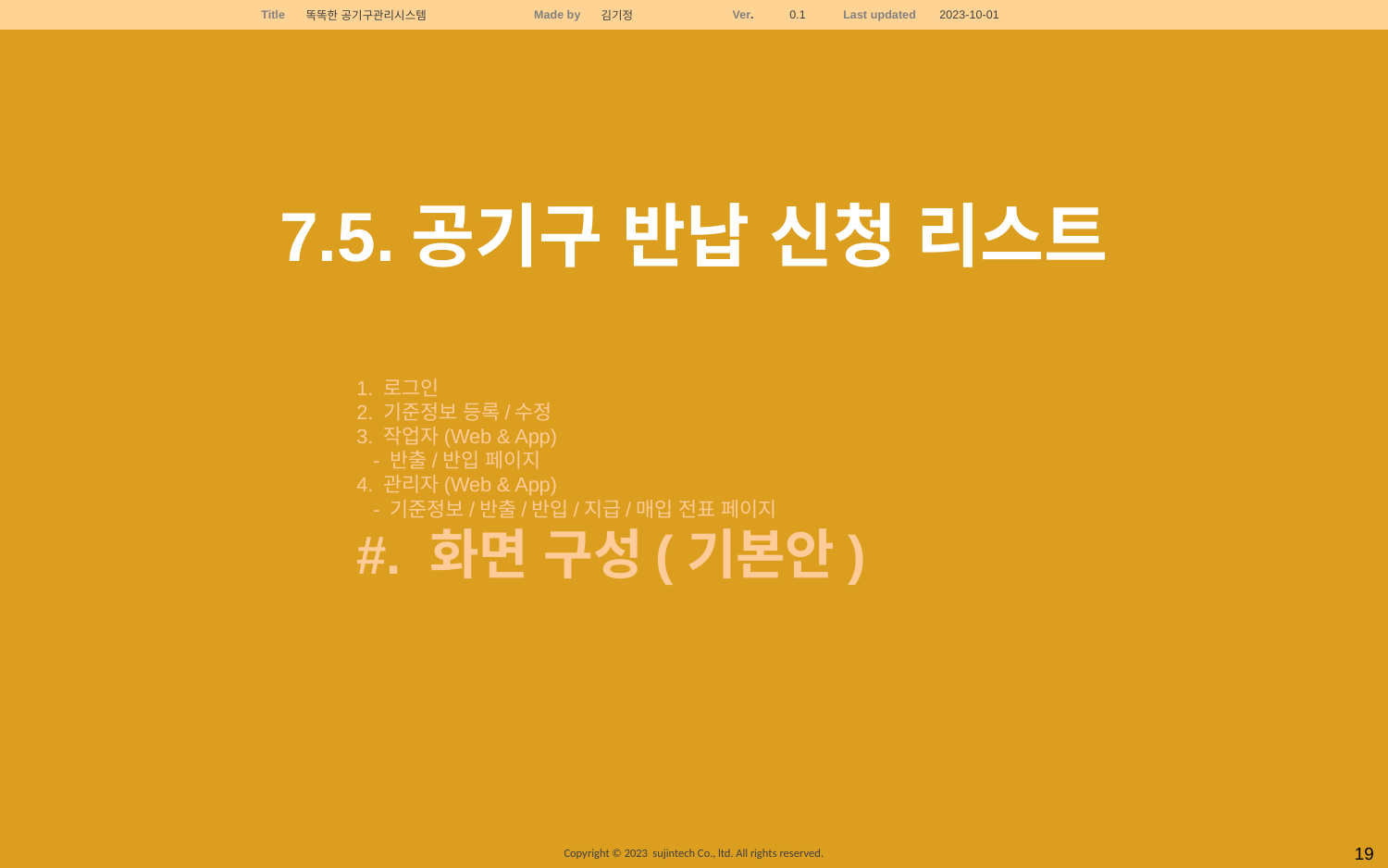

7.5.공기구 반납 신청 리스트
로그인
기준정보 등록/수정
작업자(Web & App)
   - 반출/반입 페이지
4. 관리자(Web & App)
   - 기준정보/반출/반입/지급/매입 전표 페이지
#. 화면 구성(기본안)